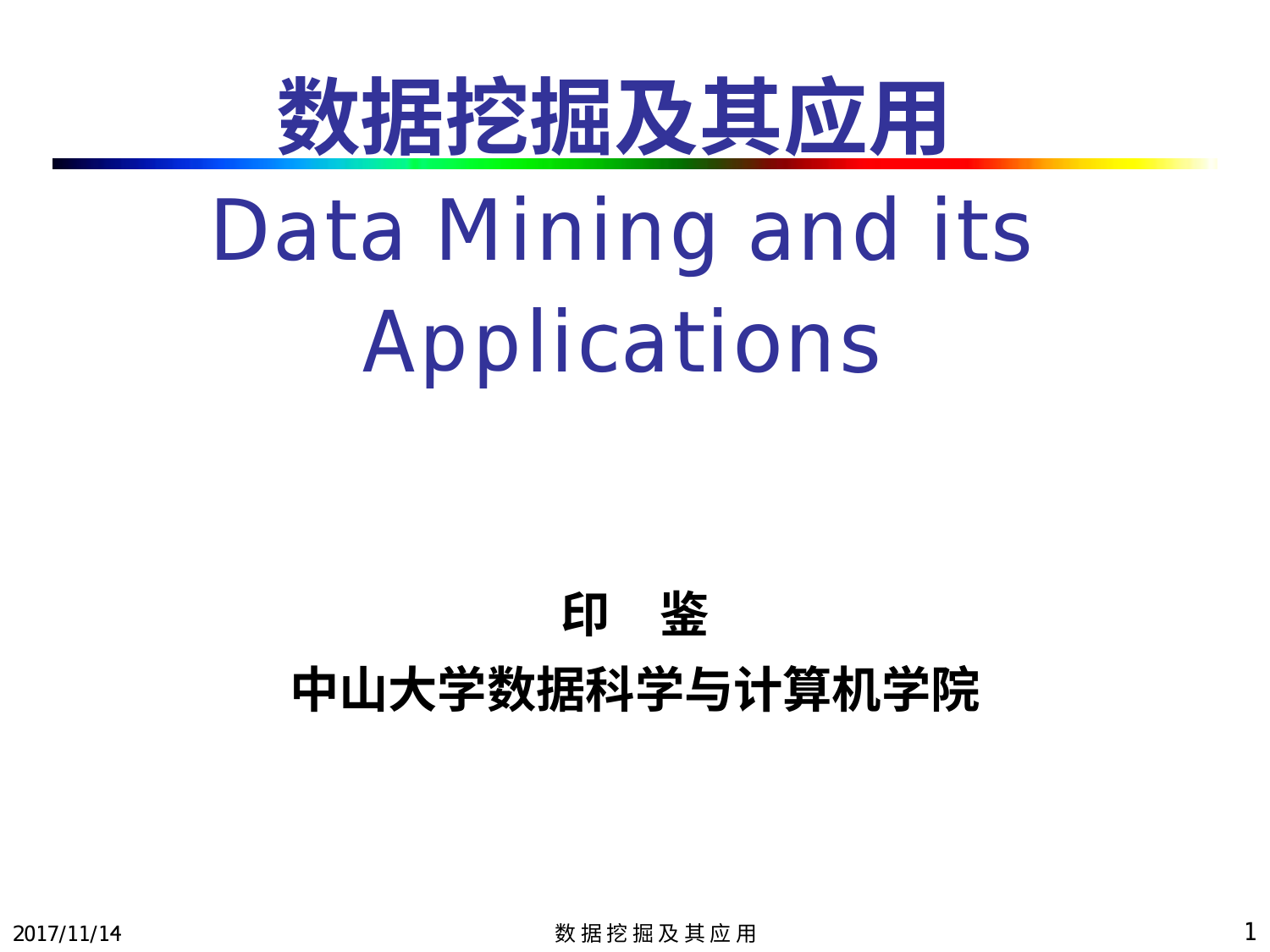

# 数据挖掘及其应用 Data Mining and its Applications
印　鉴
中山大学数据科学与计算机学院
2017/11/14
1
数 据 挖 掘 及 其 应 用